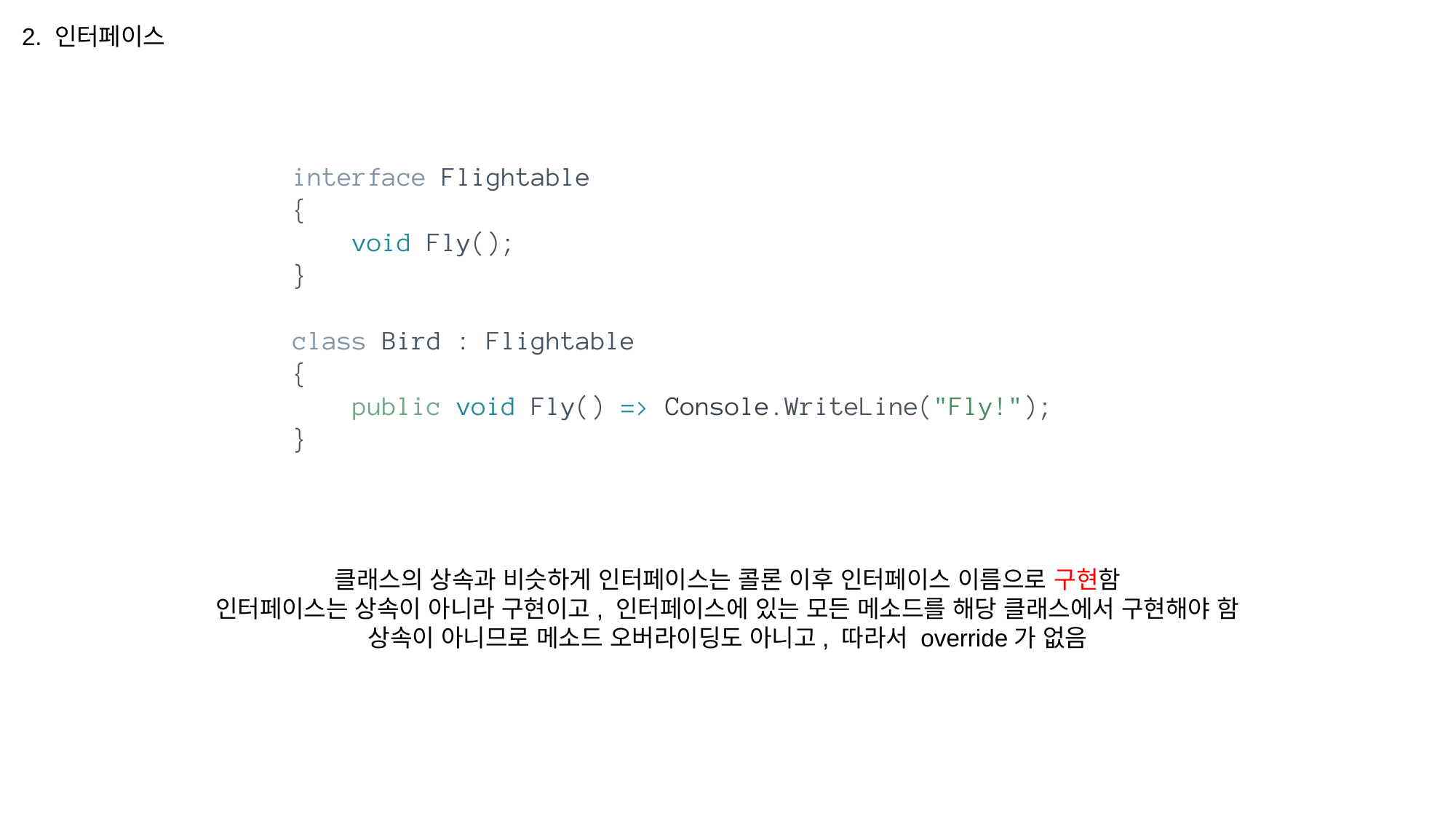

2. 인터페이스
interface Flightable
{
    void Fly();
}
class Bird : Flightable
{
    public void Fly() => Console.WriteLine("Fly!");
}
클래스의 상속과 비슷하게 인터페이스는 콜론 이후 인터페이스 이름으로 구현함
인터페이스는 상속이 아니라 구현이고, 인터페이스에 있는 모든 메소드를 해당 클래스에서 구현해야 함
상속이 아니므로 메소드 오버라이딩도 아니고, 따라서 override가 없음